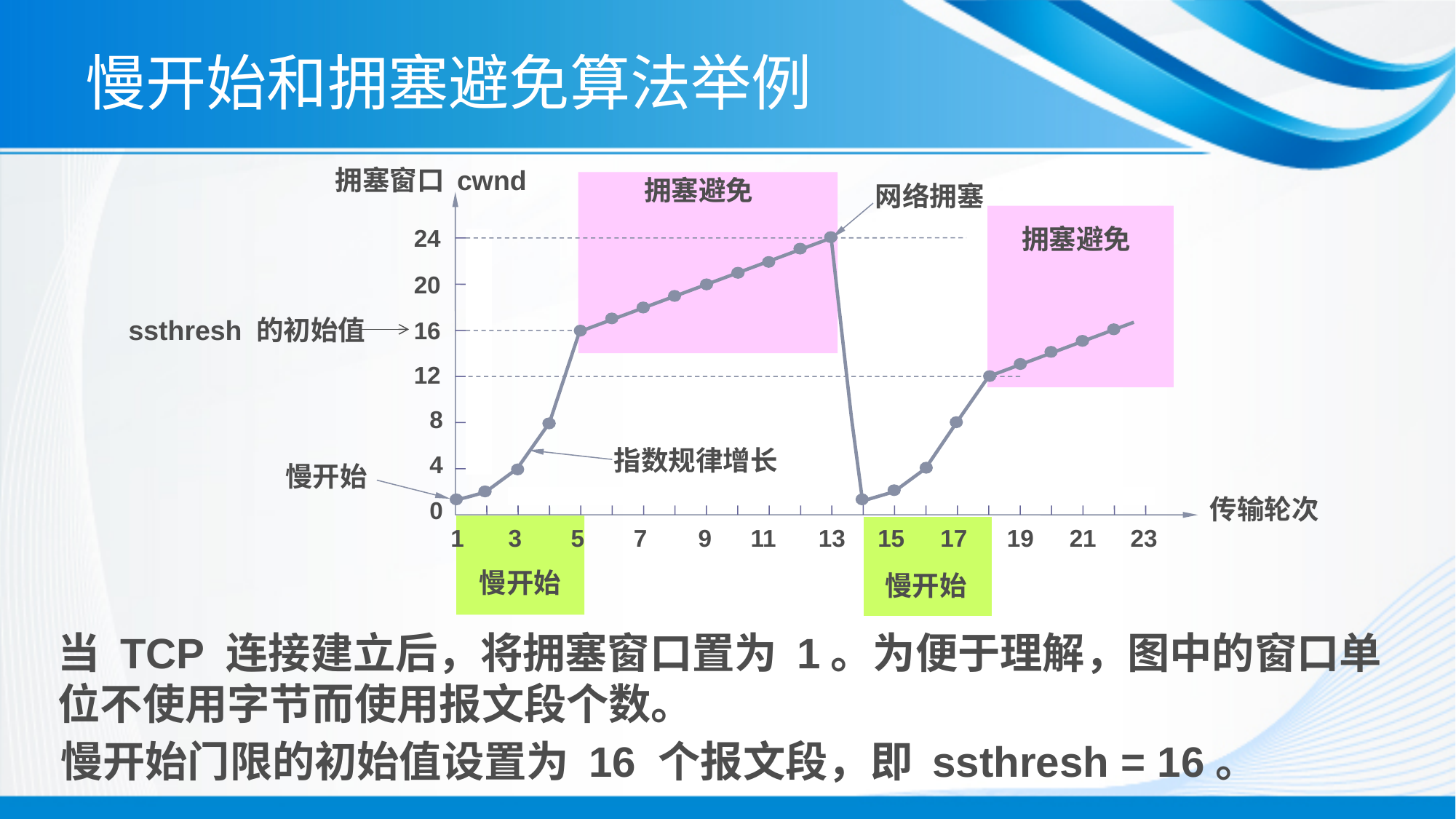

慢开始和拥塞避免算法举例
拥塞窗口 cwnd
拥塞避免

网络拥塞

拥塞避免
24

20

ssthresh 的初始值
16

12

8

指数规律增长
4

慢开始

传输轮次

0

1
3
5
7
9
11
13
15
17
19
21
23
慢开始
慢开始
当 TCP 连接建立后，将拥塞窗口置为 1。为便于理解，图中的窗口单位不使用字节而使用报文段个数。
慢开始门限的初始值设置为 16 个报文段，即 ssthresh = 16。